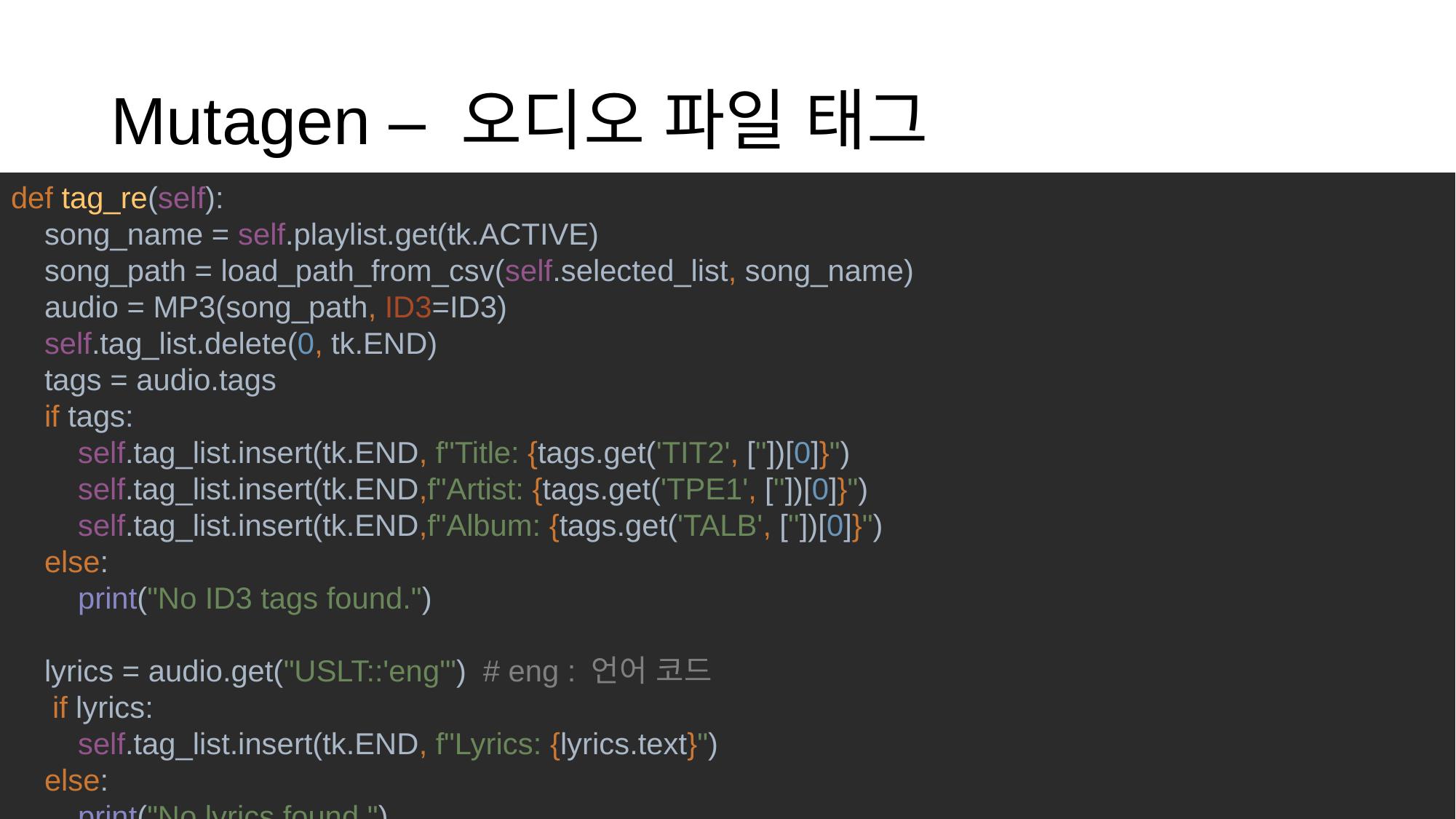

# Mutagen – 오디오 파일 태그
def tag_re(self):
    song_name = self.playlist.get(tk.ACTIVE)
    song_path = load_path_from_csv(self.selected_list, song_name)
    audio = MP3(song_path, ID3=ID3)
    self.tag_list.delete(0, tk.END)
    tags = audio.tags
    if tags:
        self.tag_list.insert(tk.END, f"Title: {tags.get('TIT2', [''])[0]}")
        self.tag_list.insert(tk.END,f"Artist: {tags.get('TPE1', [''])[0]}")
        self.tag_list.insert(tk.END,f"Album: {tags.get('TALB', [''])[0]}")
    else:
        print("No ID3 tags found.")
    lyrics = audio.get("USLT::'eng'")  # eng : 언어 코드
    if lyrics:
        self.tag_list.insert(tk.END, f"Lyrics: {lyrics.text}")
    else:
        print("No lyrics found.")